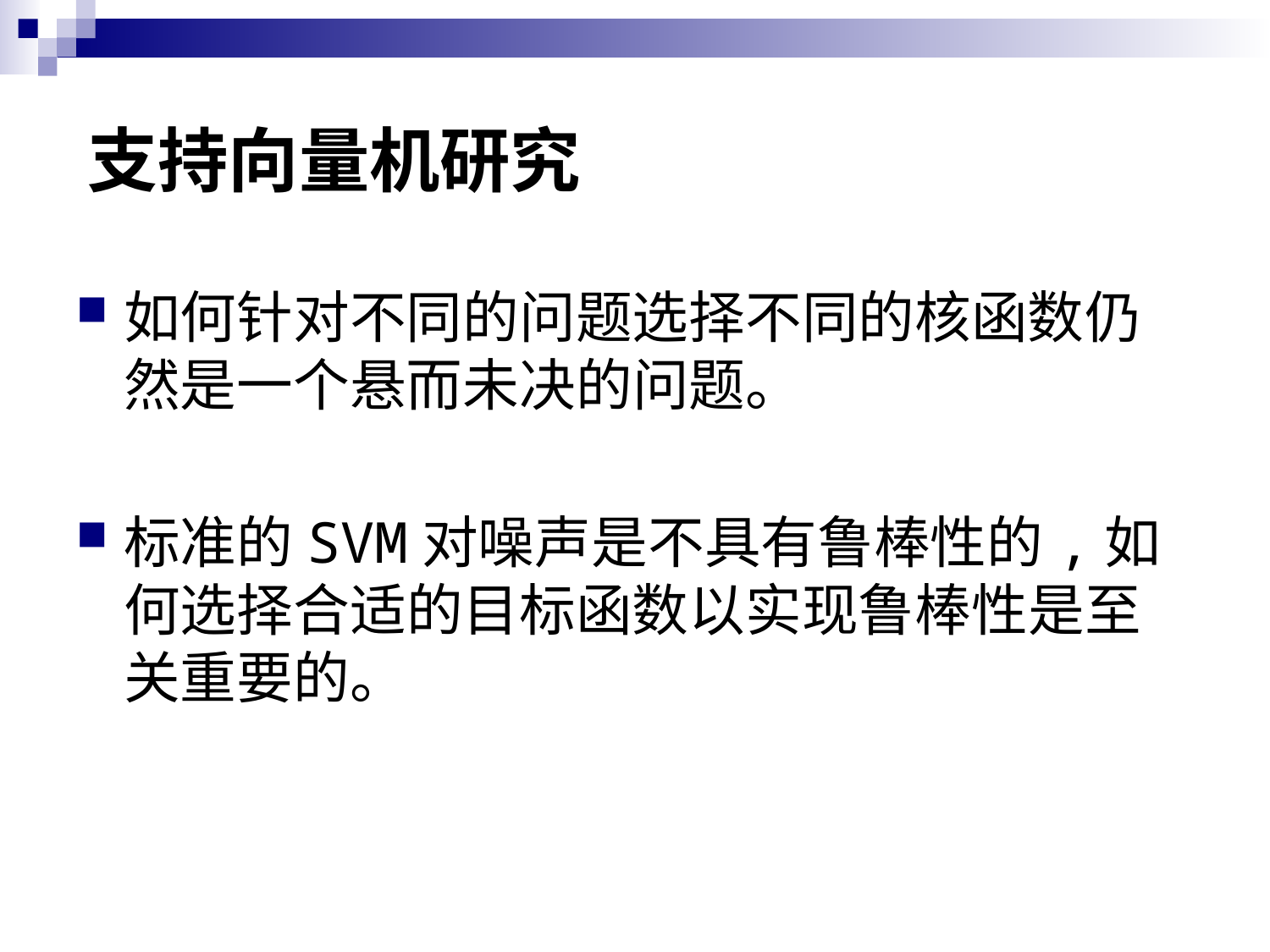

# 支持向量机研究
如何针对不同的问题选择不同的核函数仍然是一个悬而未决的问题。

标准的SVM对噪声是不具有鲁棒性的,如何选择合适的目标函数以实现鲁棒性是至关重要的。